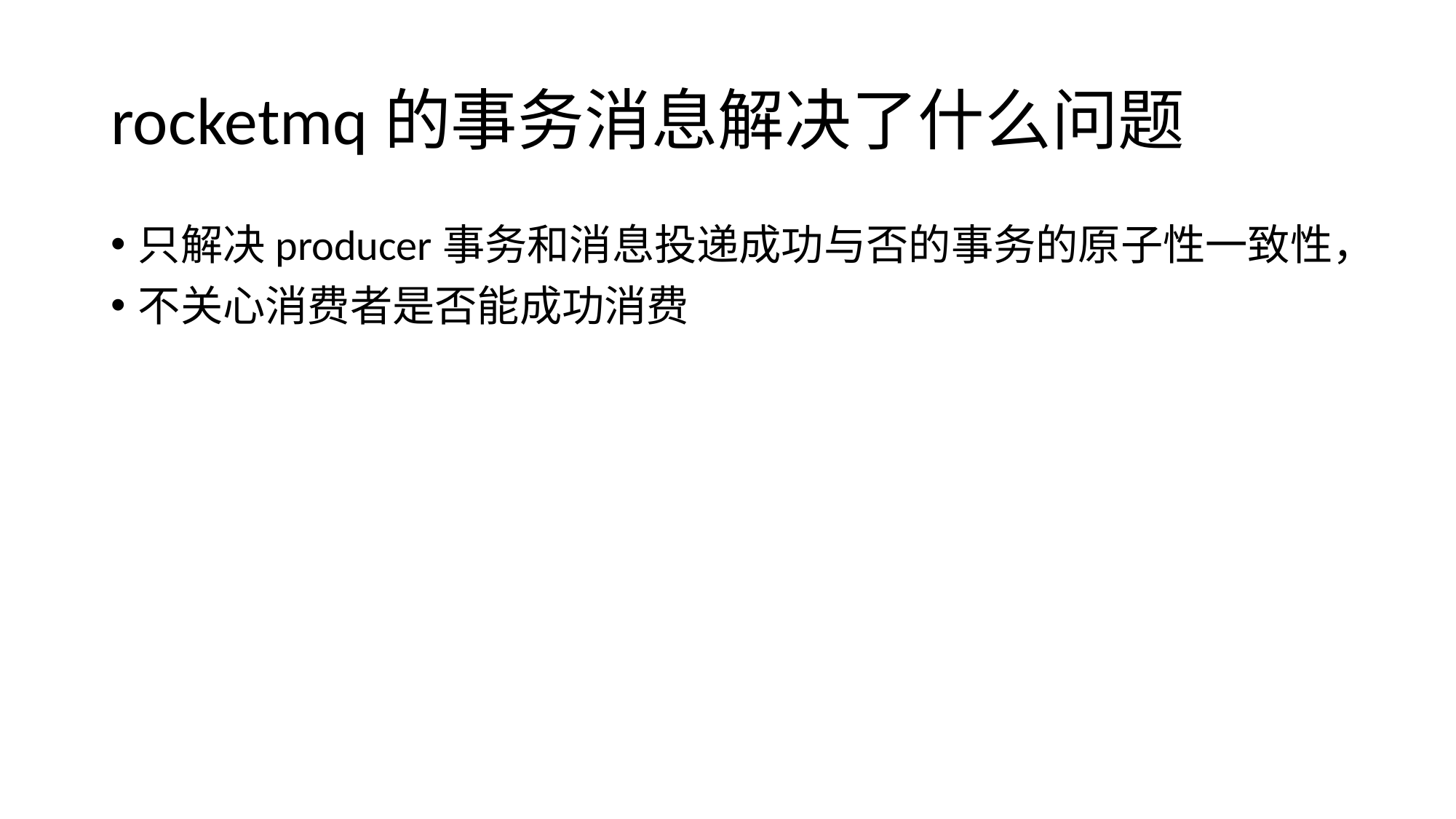

# rocketmq的事务消息解决了什么问题
只解决producer事务和消息投递成功与否的事务的原子性一致性，
不关心消费者是否能成功消费